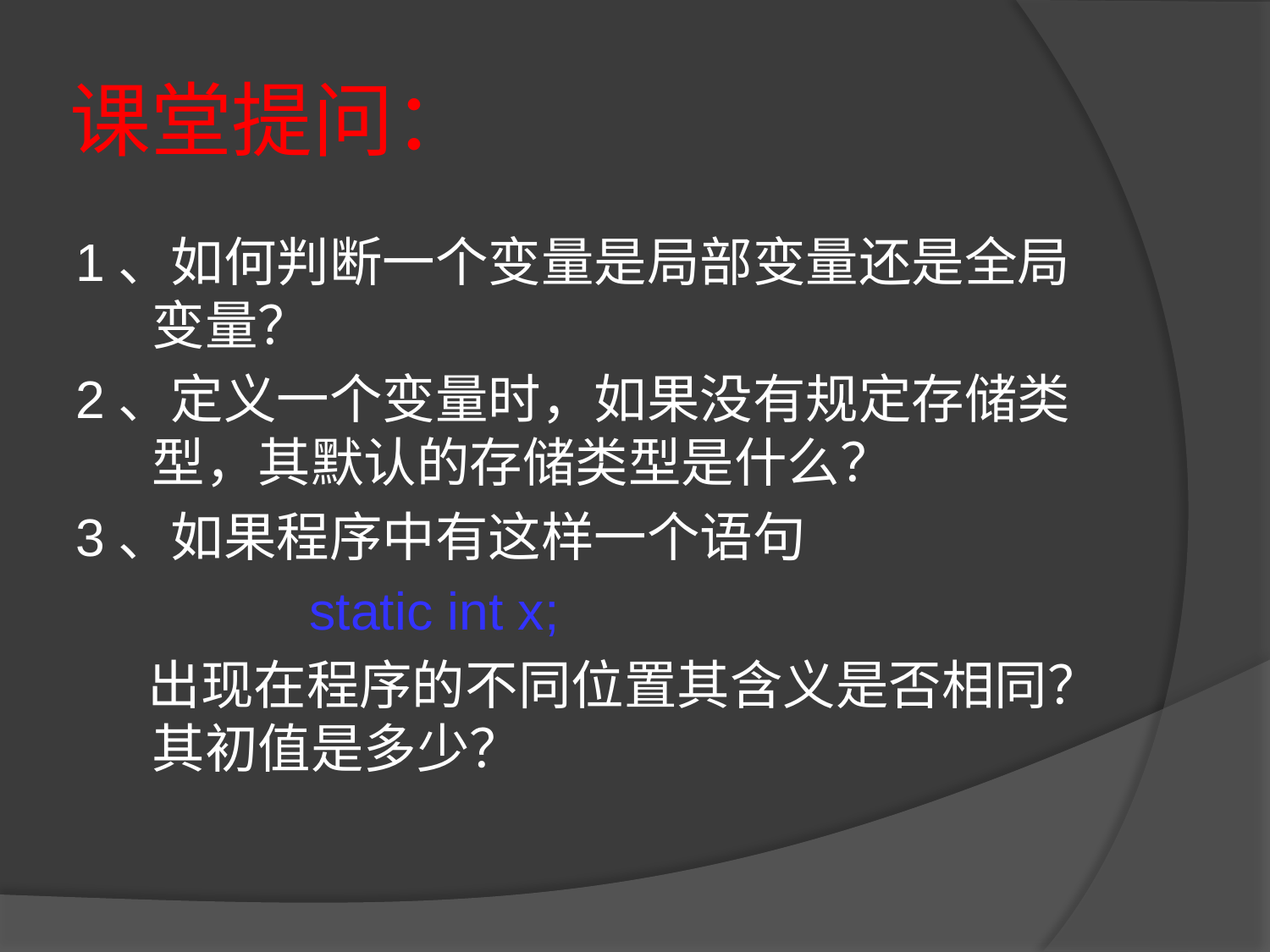

# 课堂提问：
1、如何判断一个变量是局部变量还是全局变量？
2、定义一个变量时，如果没有规定存储类型，其默认的存储类型是什么？
3、如果程序中有这样一个语句
                static int x;
     出现在程序的不同位置其含义是否相同？其初值是多少？